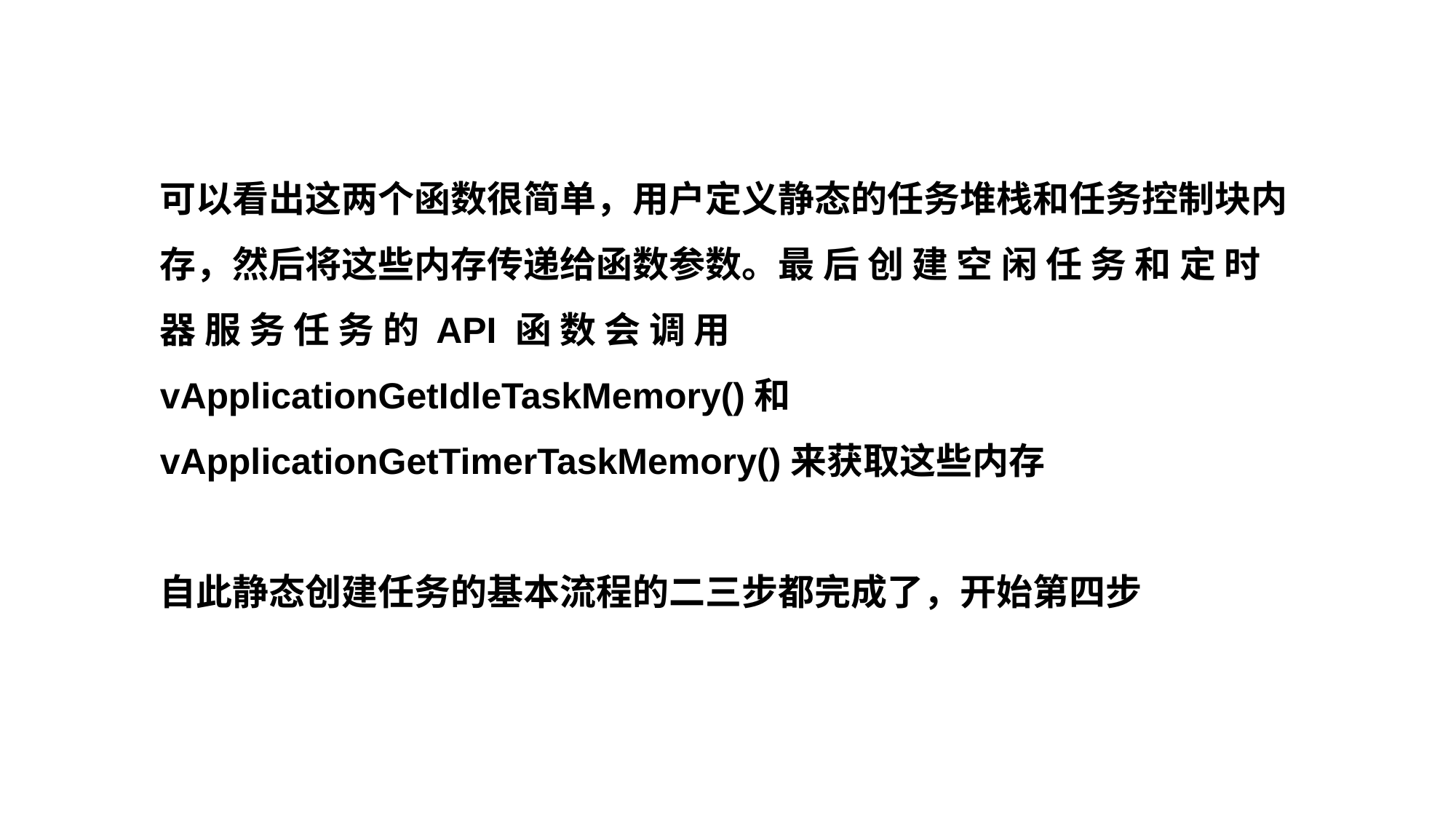

可以看出这两个函数很简单，用户定义静态的任务堆栈和任务控制块内存，然后将这些内存传递给函数参数。最 后 创 建 空 闲 任 务 和 定 时 器 服 务 任 务 的 API 函 数 会 调 用
vApplicationGetIdleTaskMemory()和vApplicationGetTimerTaskMemory()来获取这些内存

自此静态创建任务的基本流程的二三步都完成了，开始第四步